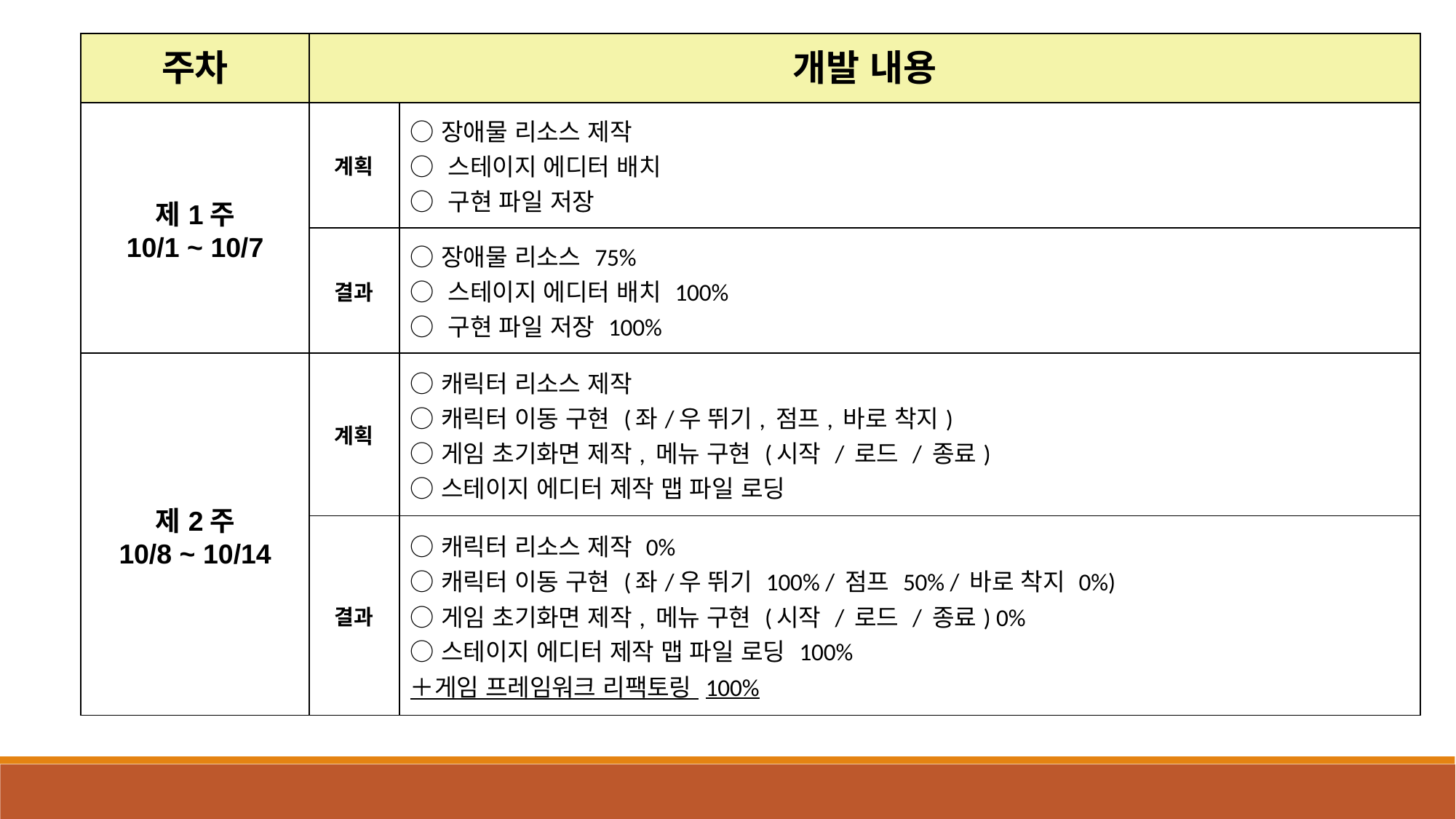

| 주차 | 개발 내용 |  |
| --- | --- | --- |
| 제1주 10/1 ~ 10/7 | 계획 | ○장애물 리소스 제작 ○ 스테이지 에디터 배치 ○ 구현 파일 저장 |
|  | 결과 | ○장애물 리소스 75% ○ 스테이지 에디터 배치 100% ○ 구현 파일 저장 100% |
| 제2주 10/8 ~ 10/14 | 계획 | ○캐릭터 리소스 제작 ○캐릭터 이동 구현 (좌/우 뛰기, 점프, 바로 착지) ○게임 초기화면 제작, 메뉴 구현 (시작 / 로드 / 종료) ○스테이지 에디터 제작 맵 파일 로딩 |
|  | 결과 | ○캐릭터 리소스 제작 0% ○캐릭터 이동 구현 (좌/우 뛰기 100% / 점프 50% / 바로 착지 0%) ○게임 초기화면 제작, 메뉴 구현 (시작 / 로드 / 종료) 0% ○스테이지 에디터 제작 맵 파일 로딩 100% ＋게임 프레임워크 리팩토링 100% |